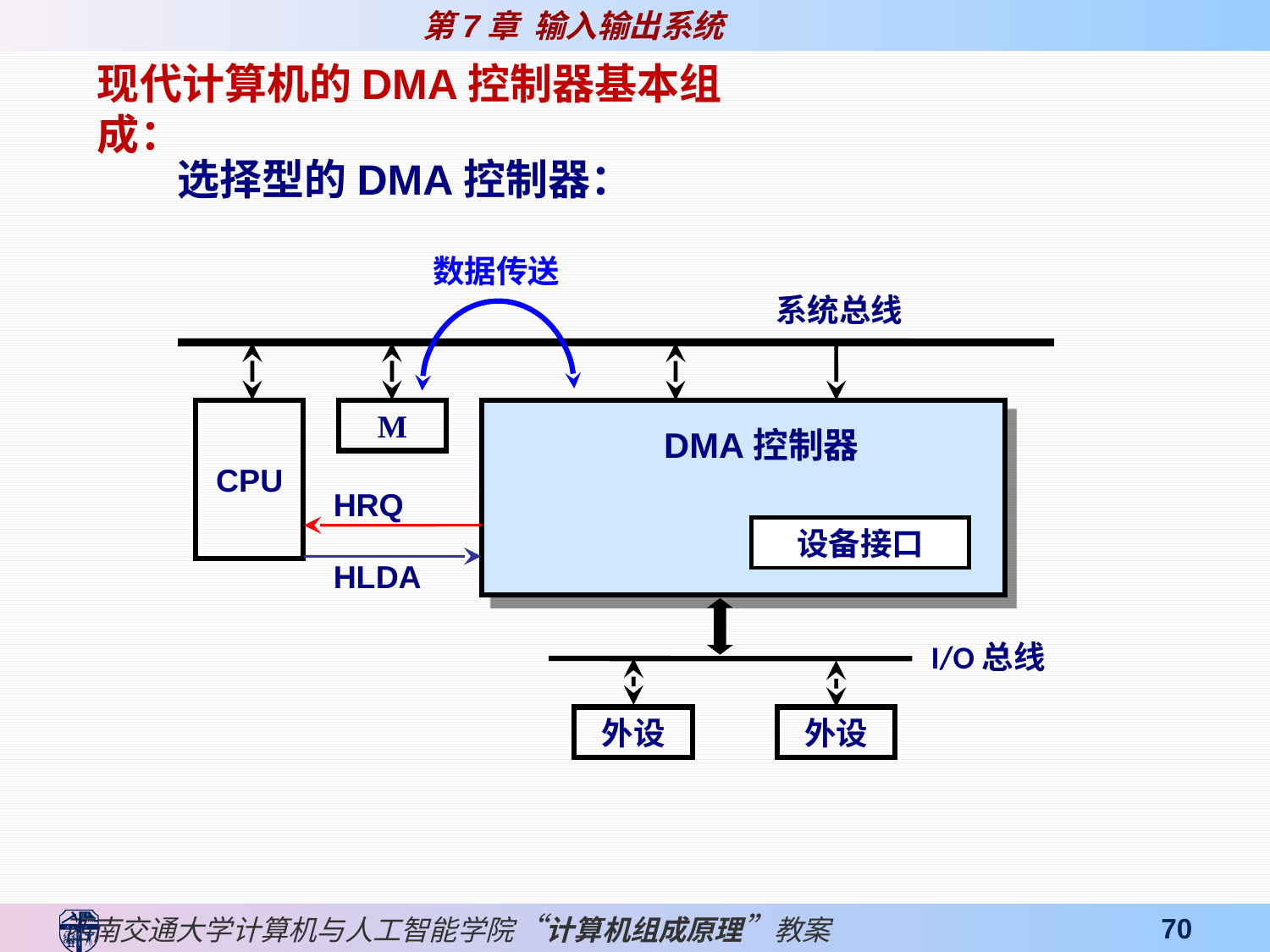

现代计算机的DMA控制器基本组成：
选择型的DMA控制器：
数据传送
系统总线

CPU

M

DMA控制器
HRQ
设备接口

HLDA

I/O总线

外设
外设